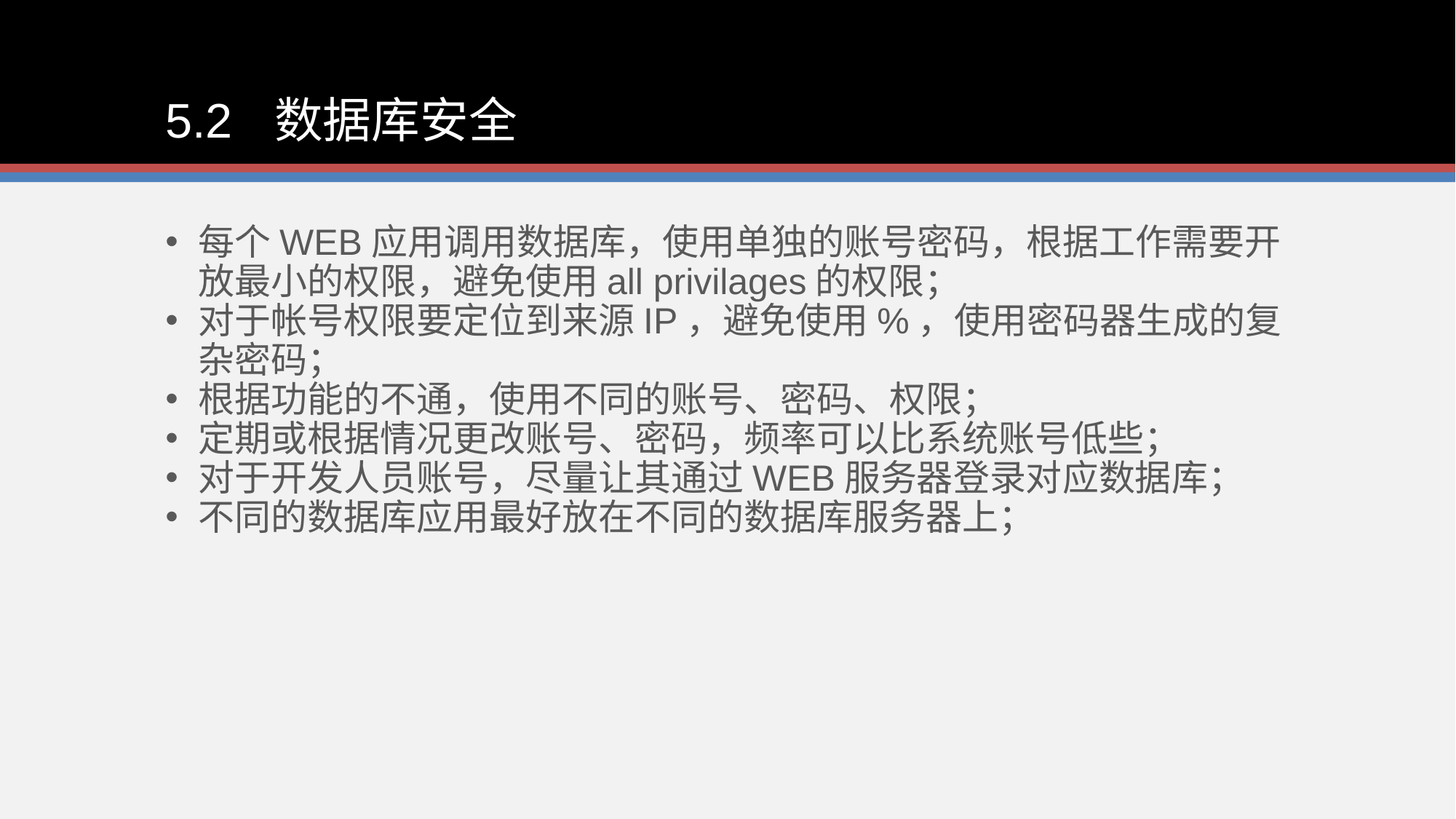

5.2	数据库安全
每个WEB应用调用数据库，使用单独的账号密码，根据工作需要开放最小的权限，避免使用all privilages的权限；
对于帐号权限要定位到来源IP，避免使用%，使用密码器生成的复杂密码；
根据功能的不通，使用不同的账号、密码、权限；
定期或根据情况更改账号、密码，频率可以比系统账号低些；
对于开发人员账号，尽量让其通过WEB服务器登录对应数据库；
不同的数据库应用最好放在不同的数据库服务器上；